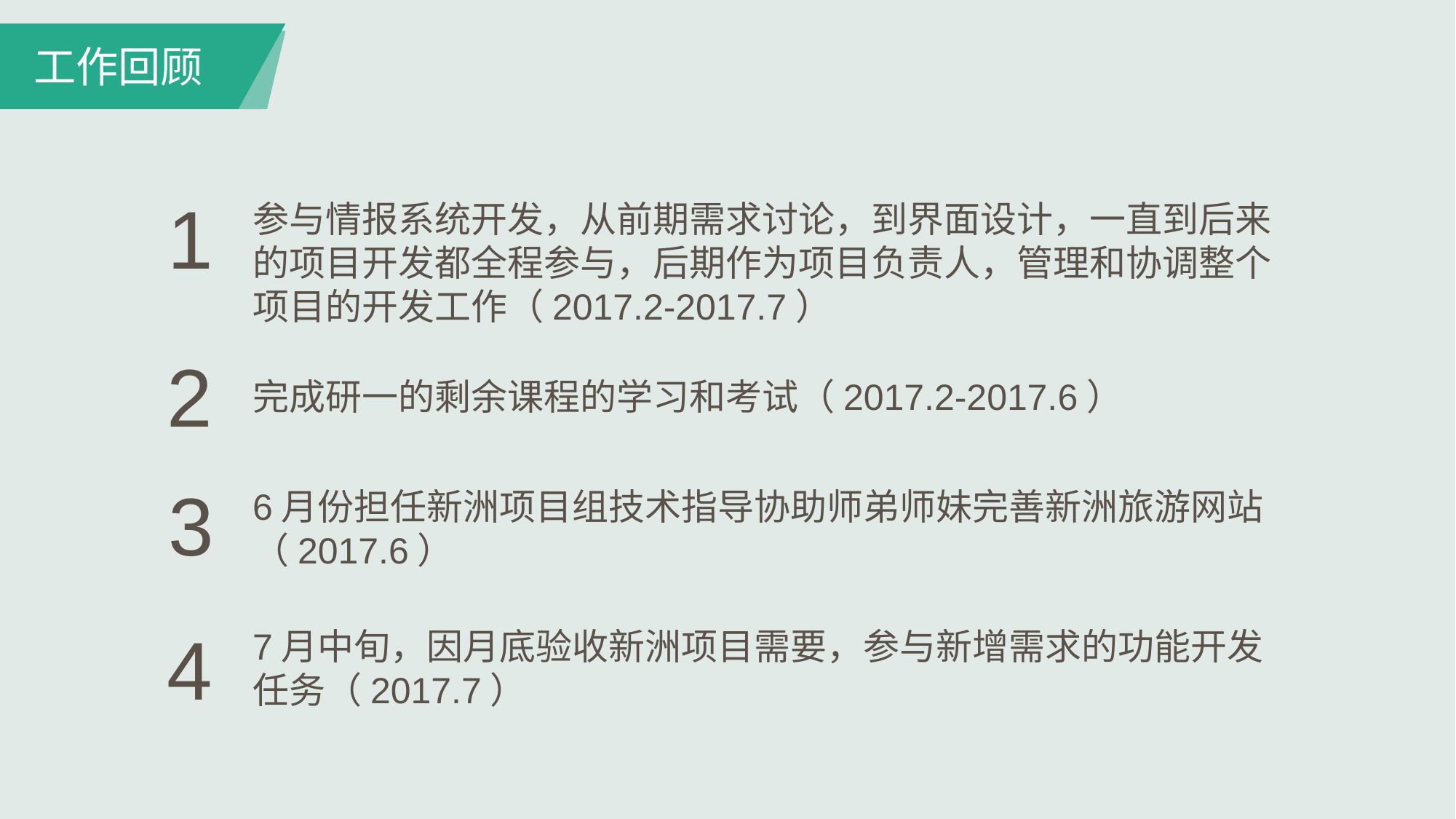

工作回顾
1
参与情报系统开发，从前期需求讨论，到界面设计，一直到后来的项目开发都全程参与，后期作为项目负责人，管理和协调整个项目的开发工作（2017.2-2017.7）
2
完成研一的剩余课程的学习和考试（2017.2-2017.6）
3
6月份担任新洲项目组技术指导协助师弟师妹完善新洲旅游网站（2017.6）
4
7月中旬，因月底验收新洲项目需要，参与新增需求的功能开发任务（2017.7）